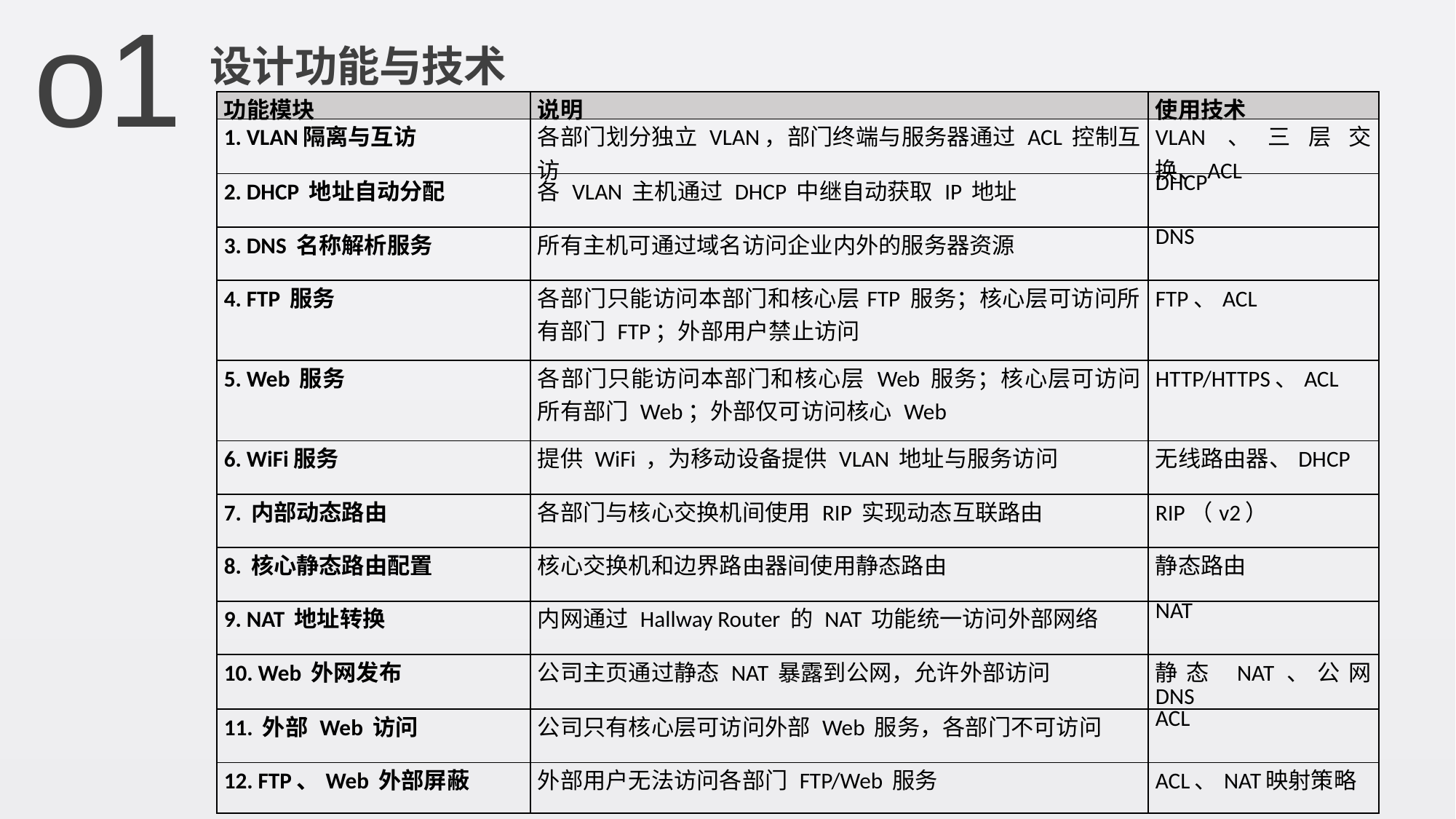

o1
设计功能与技术
| 功能模块 | 说明 | 使用技术 |
| --- | --- | --- |
| 1. VLAN隔离与互访 | 各部门划分独立 VLAN，部门终端与服务器通过 ACL 控制互访 | VLAN、三层交换、ACL |
| 2. DHCP 地址自动分配 | 各 VLAN 主机通过 DHCP 中继自动获取 IP 地址 | DHCP |
| 3. DNS 名称解析服务 | 所有主机可通过域名访问企业内外的服务器资源 | DNS |
| 4. FTP 服务 | 各部门只能访问本部门和核心层FTP 服务；核心层可访问所有部门 FTP；外部用户禁止访问 | FTP、ACL |
| 5. Web 服务 | 各部门只能访问本部门和核心层 Web 服务；核心层可访问所有部门 Web；外部仅可访问核心 Web | HTTP/HTTPS、ACL |
| 6. WiFi服务 | 提供 WiFi ，为移动设备提供 VLAN 地址与服务访问 | 无线路由器、DHCP |
| 7. 内部动态路由 | 各部门与核心交换机间使用 RIP 实现动态互联路由 | RIP（v2） |
| 8. 核心静态路由配置 | 核心交换机和边界路由器间使用静态路由 | 静态路由 |
| 9. NAT 地址转换 | 内网通过 Hallway Router 的 NAT 功能统一访问外部网络 | NAT |
| 10. Web 外网发布 | 公司主页通过静态 NAT 暴露到公网，允许外部访问 | 静态 NAT、公网 DNS |
| 11. 外部 Web 访问 | 公司只有核心层可访问外部 Web 服务，各部门不可访问 | ACL |
| 12. FTP、Web 外部屏蔽 | 外部用户无法访问各部门 FTP/Web 服务 | ACL、NAT映射策略 |